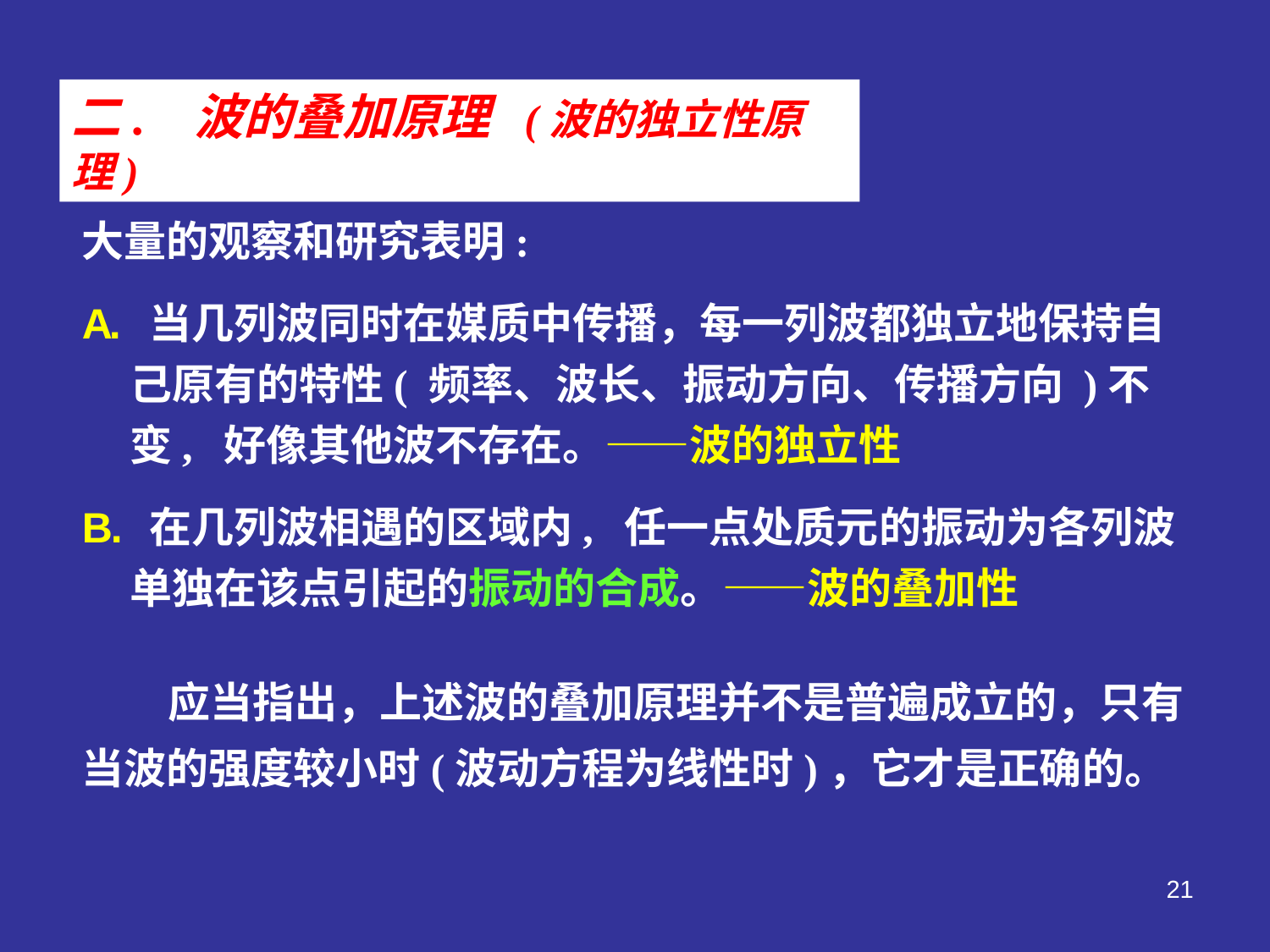

二.   波的叠加原理  (波的独立性原理)
大量的观察和研究表明:
 当几列波同时在媒质中传播，每一列波都独立地保持自己原有的特性( 频率、波长、振动方向、传播方向 )不变,  好像其他波不存在。——波的独立性
 在几列波相遇的区域内,  任一点处质元的振动为各列波单独在该点引起的振动的合成。——波的叠加性
        应当指出，上述波的叠加原理并不是普遍成立的，只有当波的强度较小时(波动方程为线性时)，它才是正确的。
21